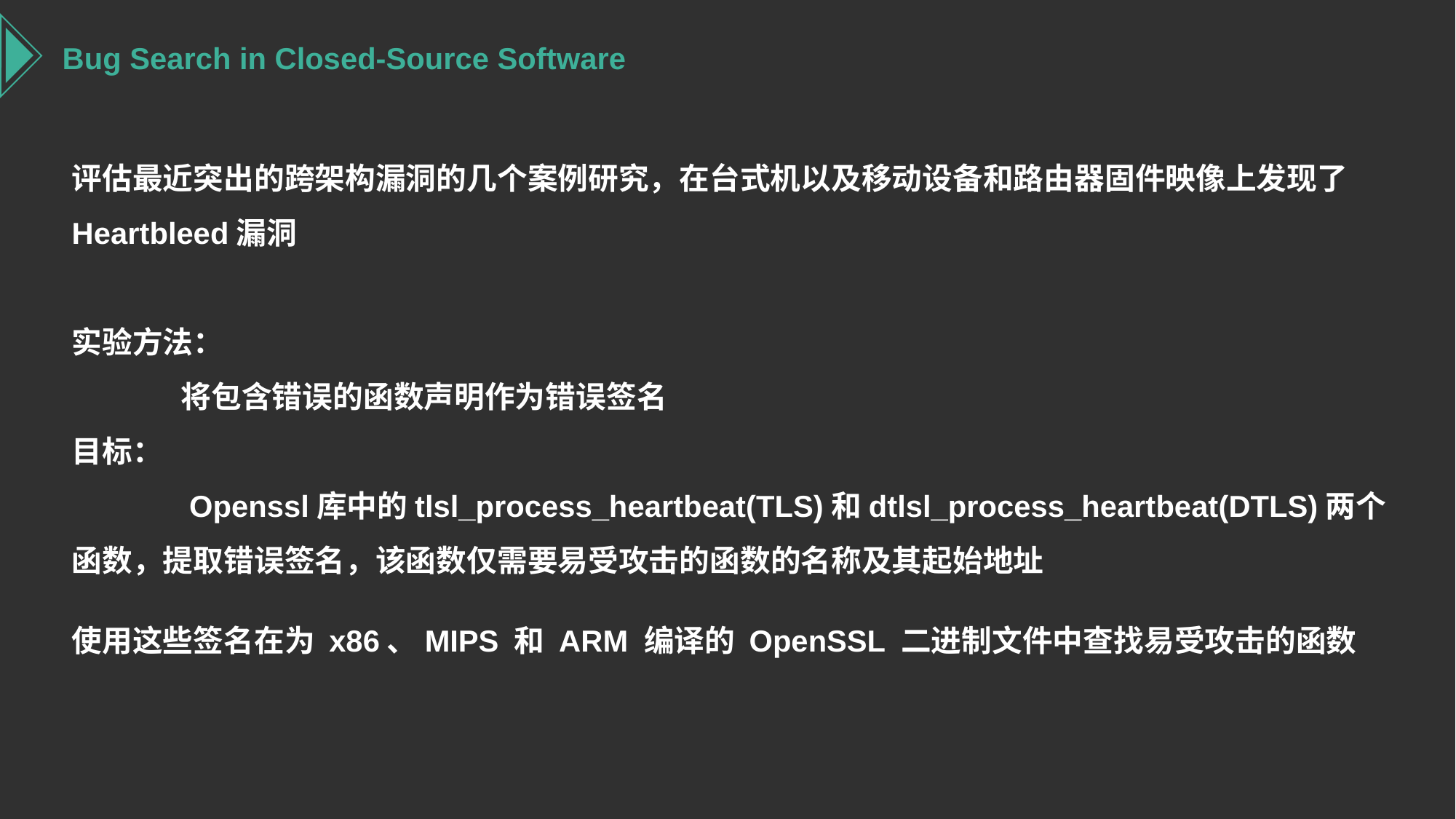

Bug Search in Closed-Source Software

评估最近突出的跨架构漏洞的几个案例研究，在台式机以及移动设备和路由器固件映像上发现了Heartbleed漏洞

实验方法：
	将包含错误的函数声明作为错误签名
目标：
	 Openssl库中的tlsl_process_heartbeat(TLS)和dtlsl_process_heartbeat(DTLS)两个函数，提取错误签名，该函数仅需要易受攻击的函数的名称及其起始地址

使用这些签名在为 x86、MIPS 和 ARM 编译的 OpenSSL 二进制文件中查找易受攻击的函数